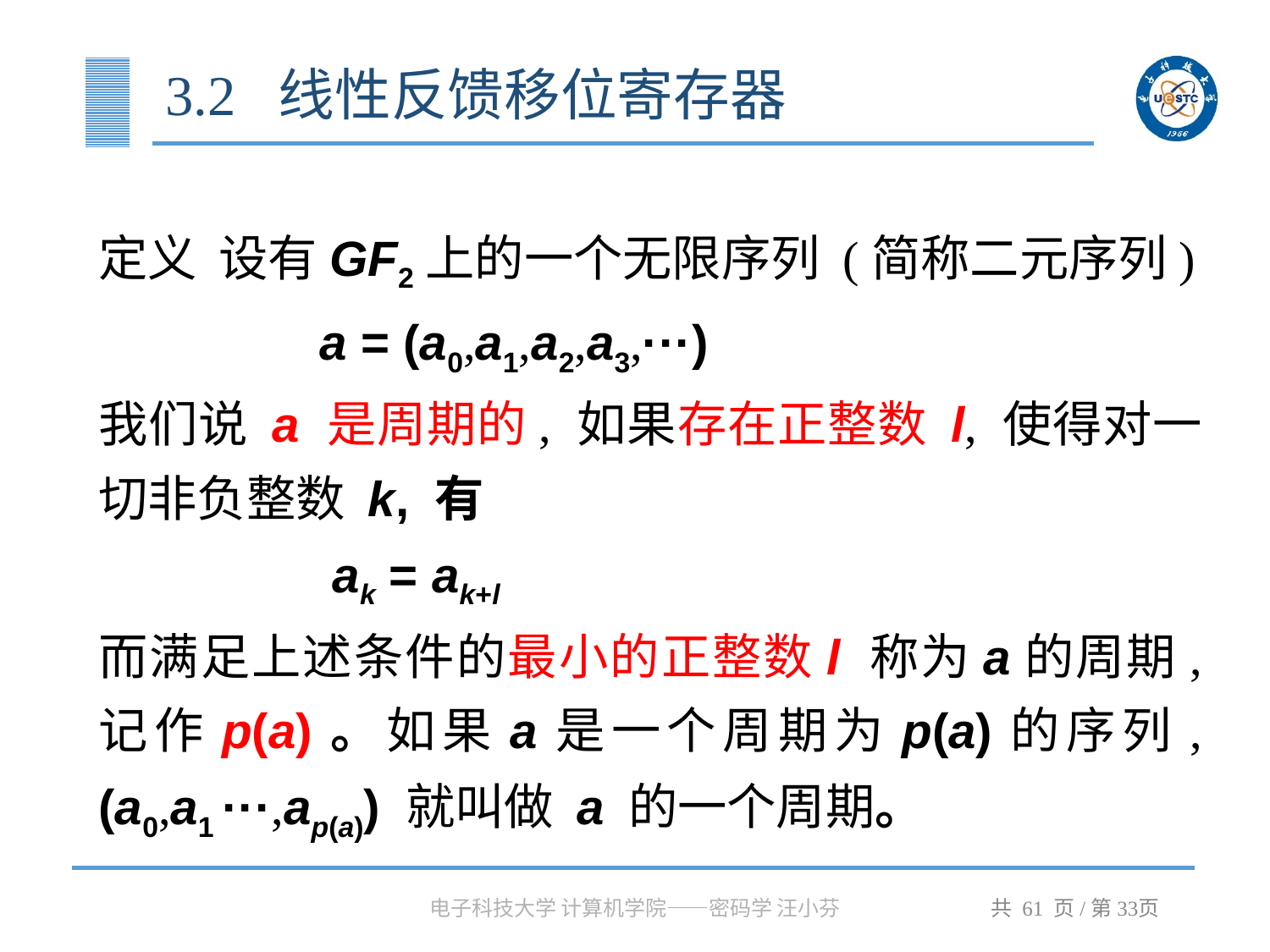

# 3.2  线性反馈移位寄存器
定义  设有GF2上的一个无限序列 (简称二元序列)
                  a = (a0,a1,a2,a3,···)
我们说 a 是周期的, 如果存在正整数 l, 使得对一切非负整数 k, 有
                 ak = ak+l
而满足上述条件的最小的正整数l 称为a的周期, 记作p(a)。如果a是一个周期为p(a)的序列, (a0,a1 ···,ap(a)) 就叫做 a 的一个周期。

电子科技大学 计算机学院——密码学 汪小芬
共 61 页/第33页